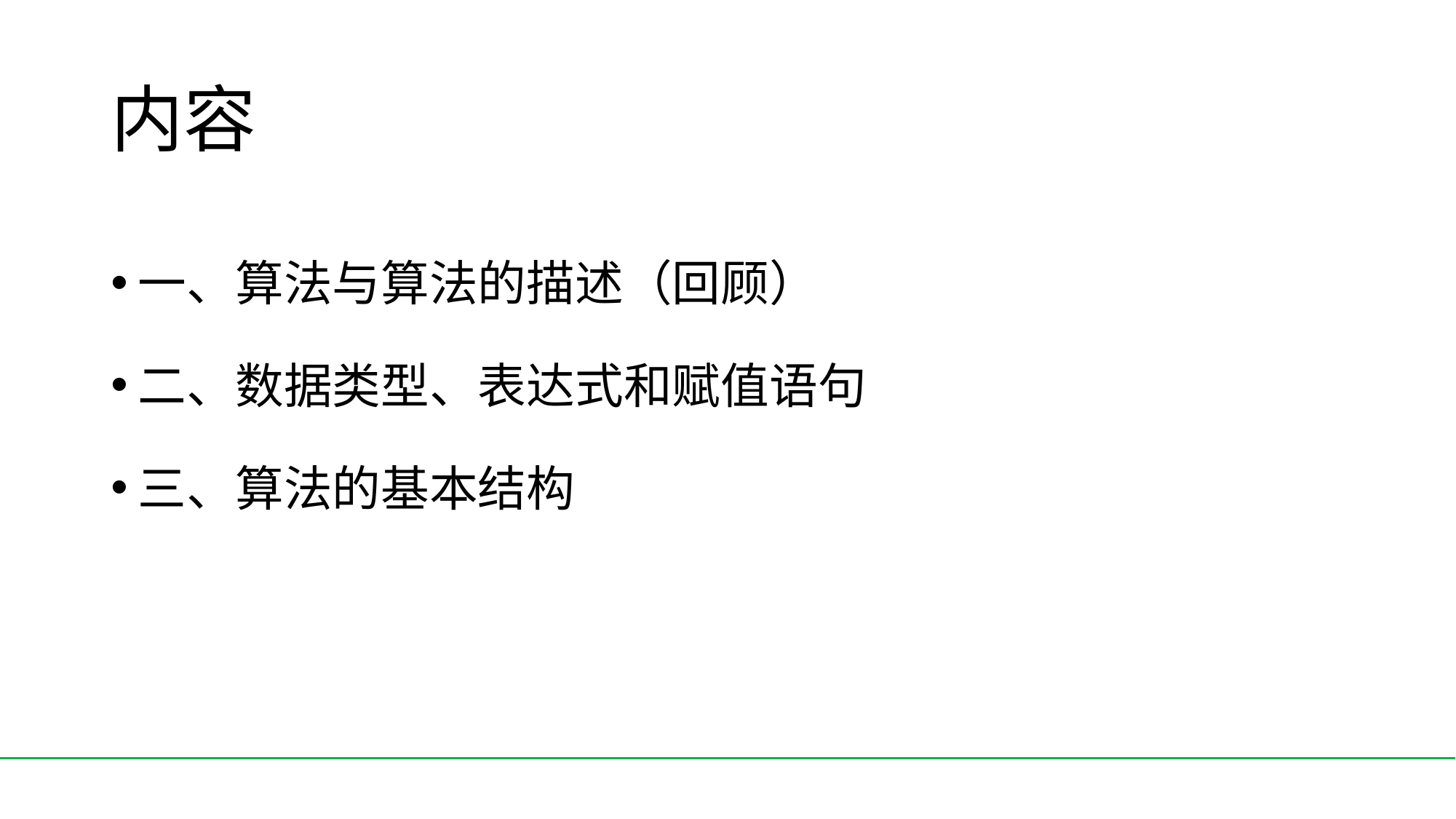

# 内容
一、算法与算法的描述（回顾）
二、数据类型、表达式和赋值语句
三、算法的基本结构